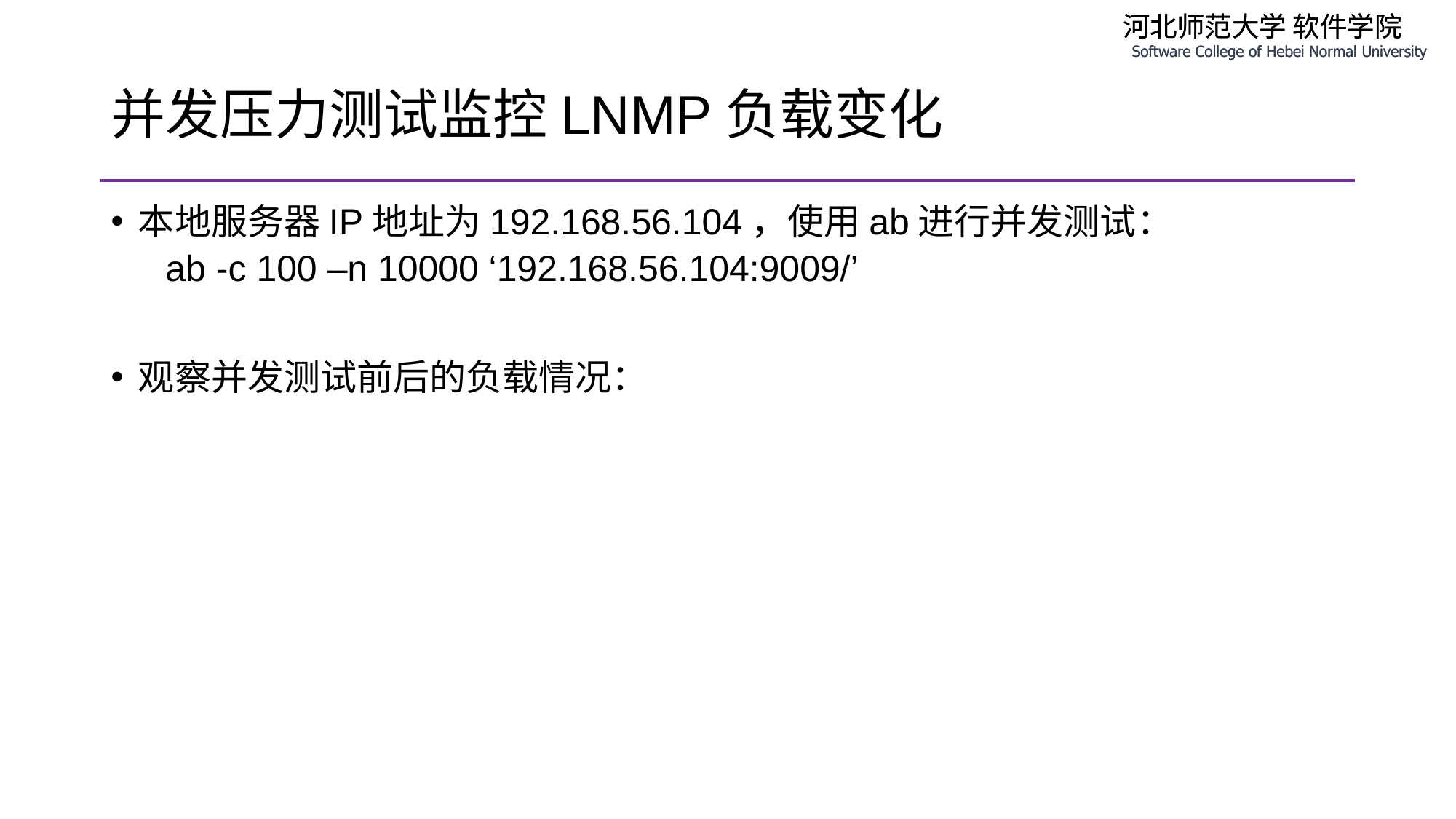

# 并发压力测试监控LNMP负载变化
本地服务器IP地址为192.168.56.104，使用ab进行并发测试：
ab -c 100 –n 10000 ‘192.168.56.104:9009/’

观察并发测试前后的负载情况：